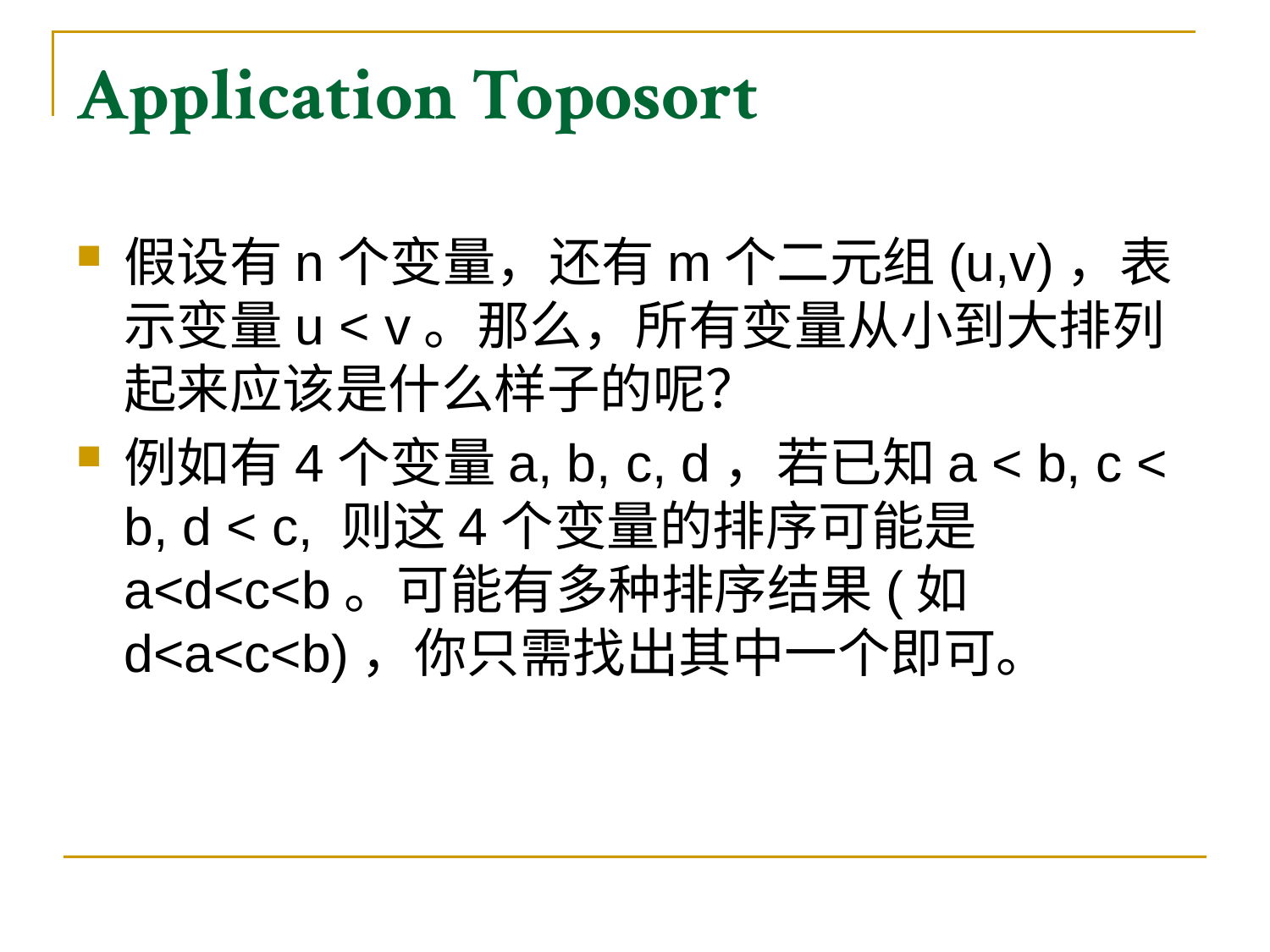

# Application Toposort
假设有n个变量，还有m个二元组(u,v)，表示变量u < v。那么，所有变量从小到大排列起来应该是什么样子的呢？
例如有4个变量a, b, c, d，若已知a < b, c < b, d < c, 则这4个变量的排序可能是a<d<c<b。可能有多种排序结果(如d<a<c<b)，你只需找出其中一个即可。